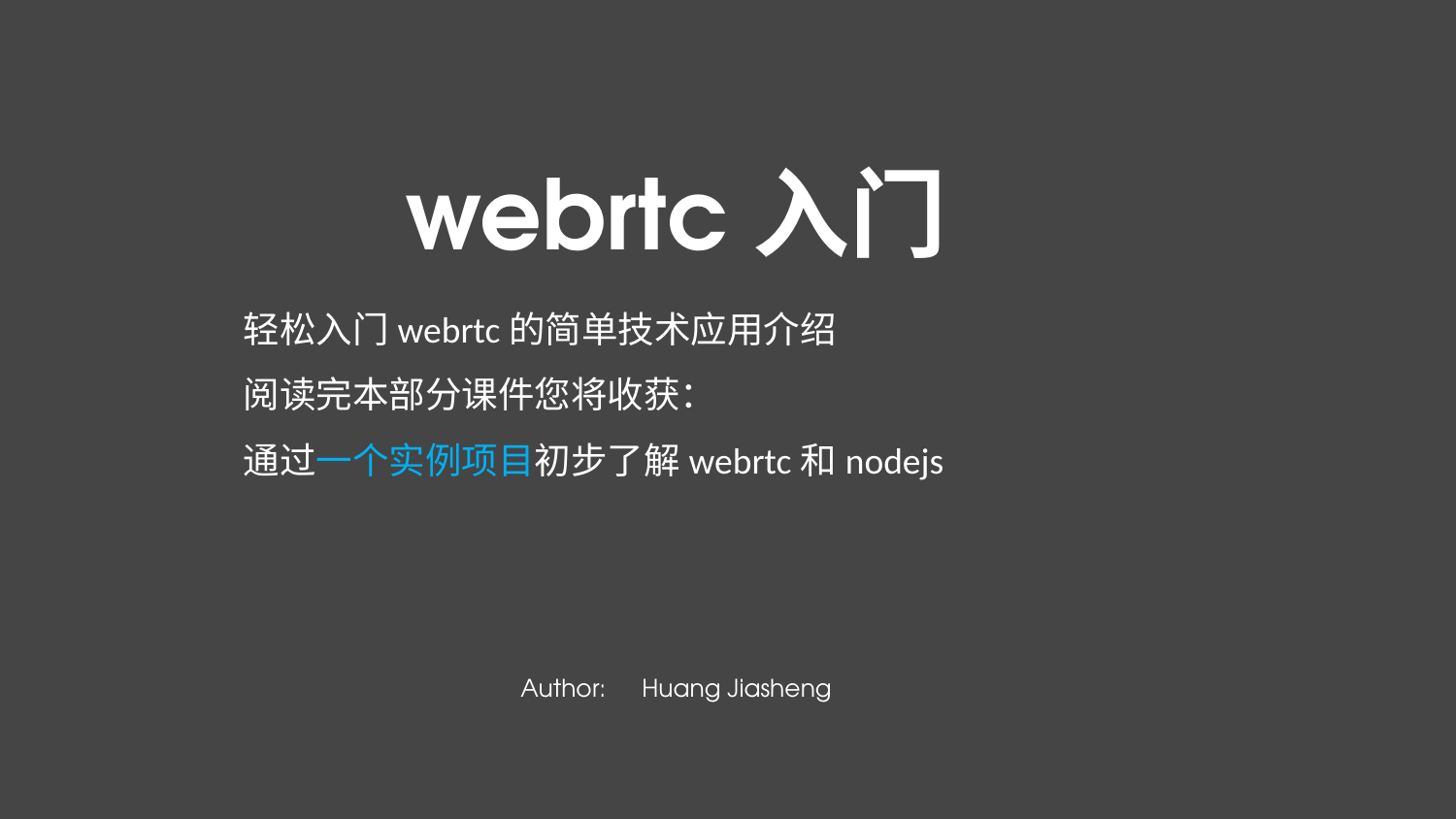

webrtc入门
轻松入门webrtc的简单技术应用介绍
阅读完本部分课件您将收获：
通过一个实例项目初步了解webrtc和nodejs

Author:　Huang Jiasheng